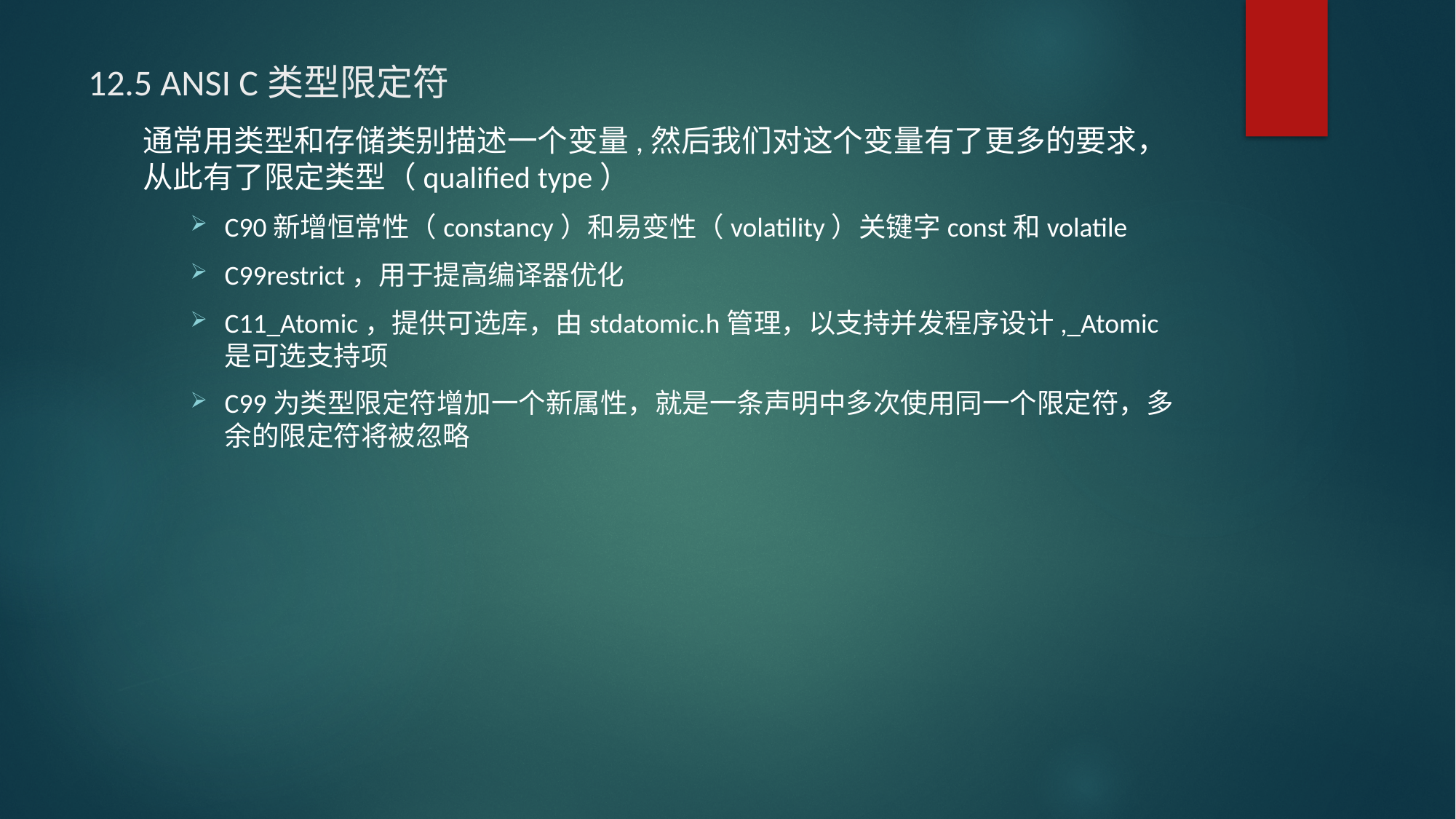

# 12.5 ANSI C类型限定符
通常用类型和存储类别描述一个变量,然后我们对这个变量有了更多的要求，从此有了限定类型（qualified type）
C90新增恒常性（constancy）和易变性（volatility）关键字const和volatile
C99restrict，用于提高编译器优化
C11_Atomic，提供可选库，由stdatomic.h管理，以支持并发程序设计,_Atomic是可选支持项
C99为类型限定符增加一个新属性，就是一条声明中多次使用同一个限定符，多余的限定符将被忽略